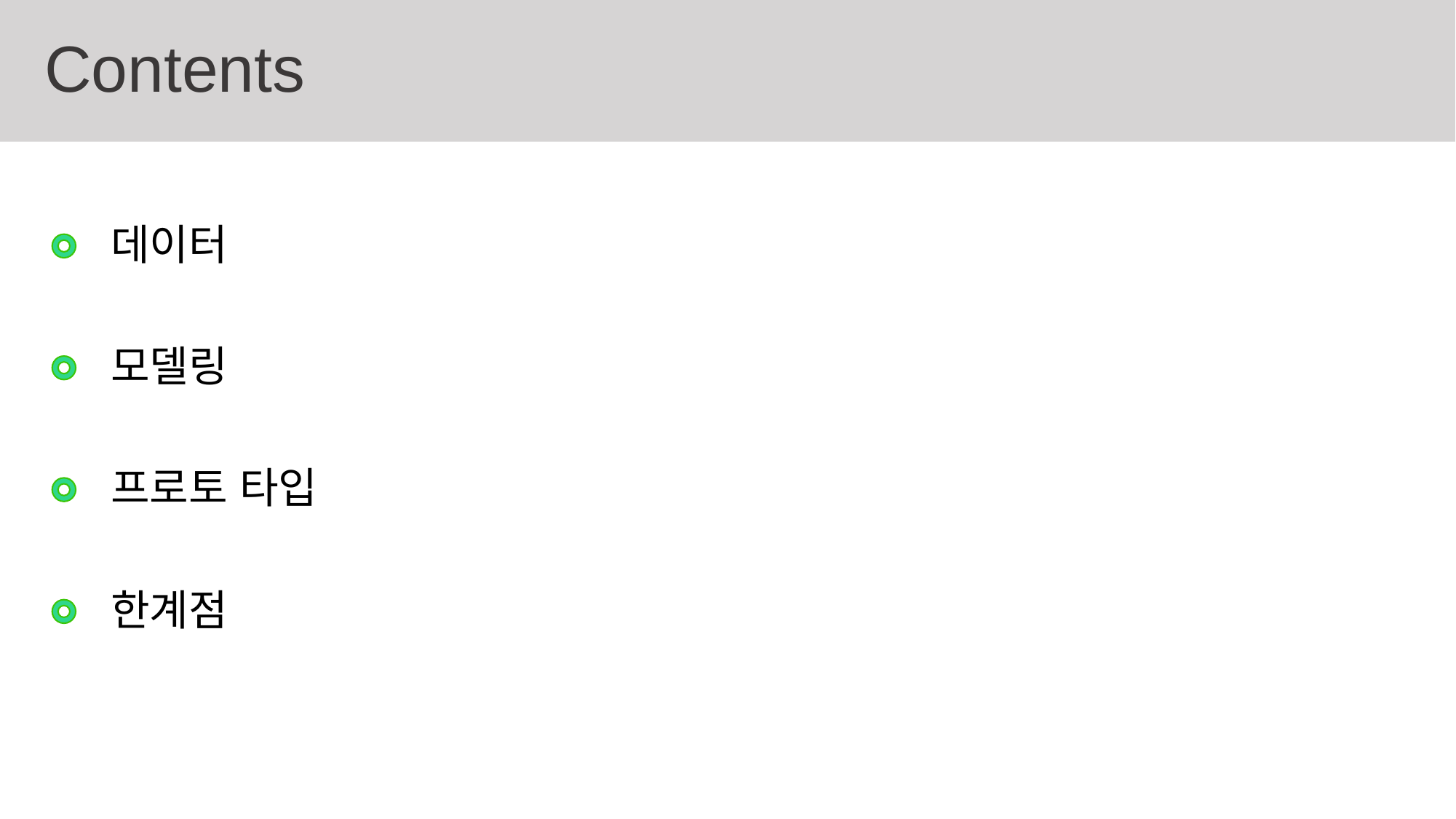

# Contents
데이터

모델링

프로토 타입

한계점